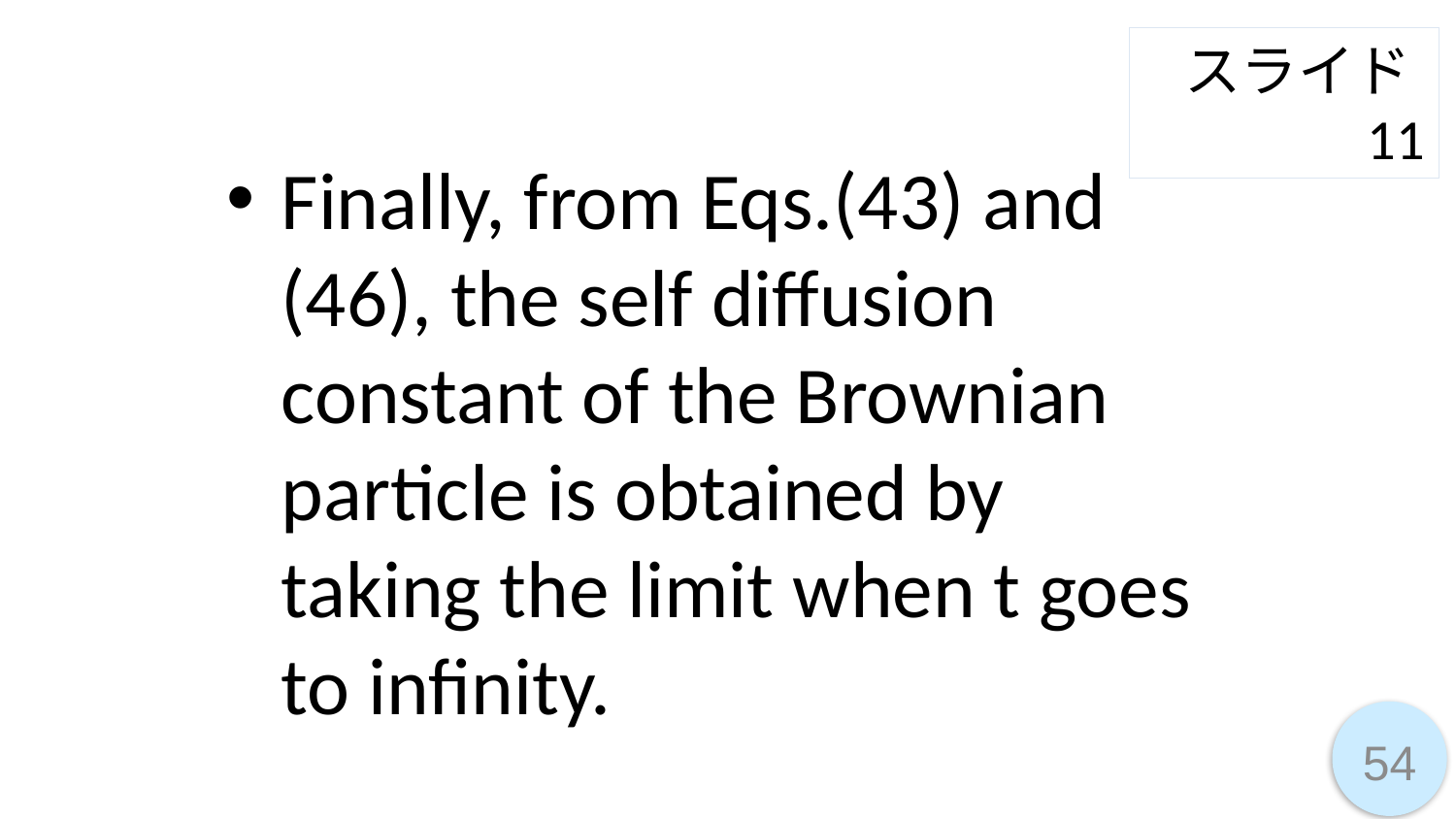

スライド11
Finally, from Eqs.(43) and (46), the self diffusion constant of the Brownian particle is obtained by taking the limit when t goes to infinity.
54